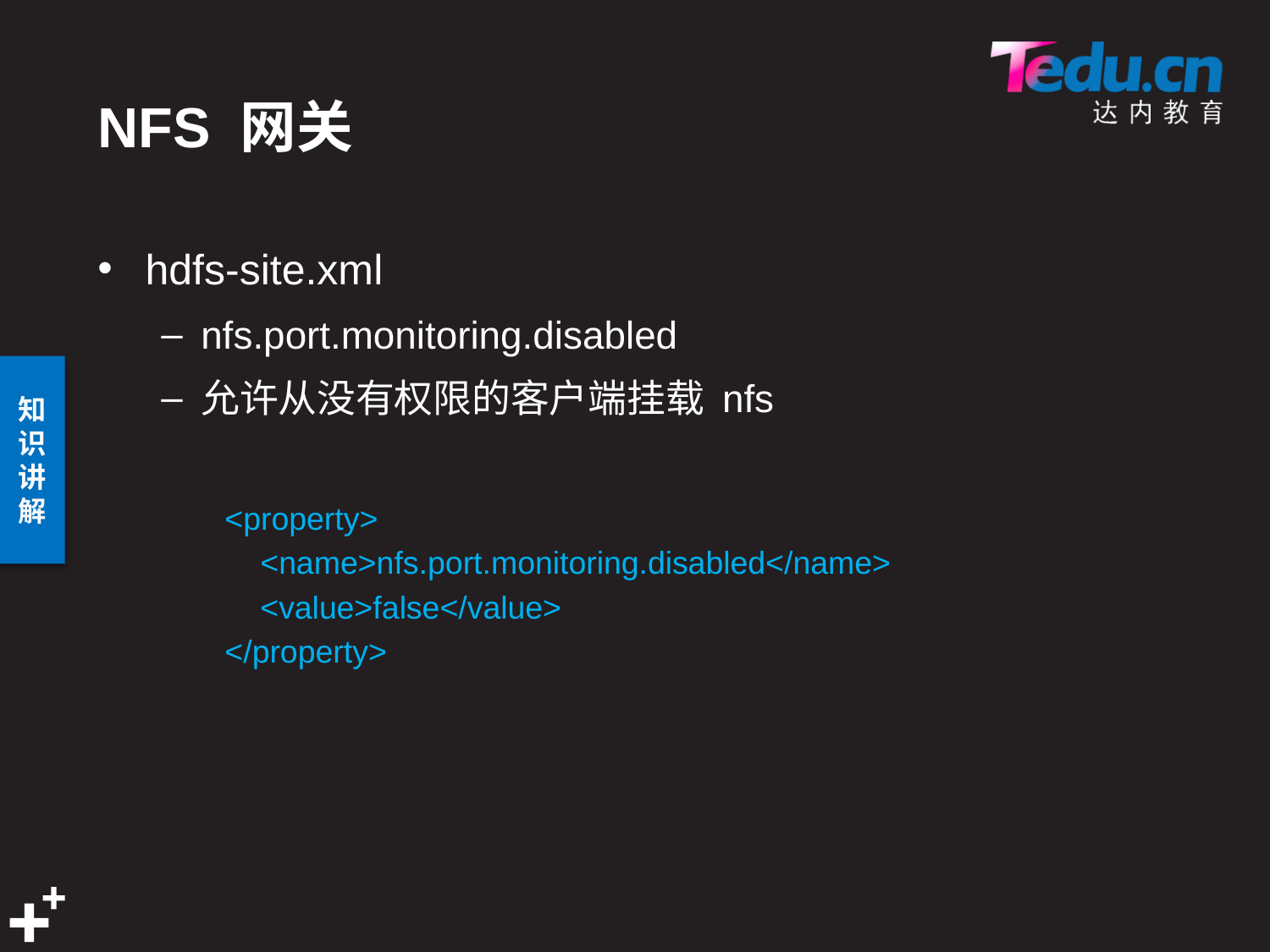

# NFS 网关
hdfs-site.xml
nfs.port.monitoring.disabled
允许从没有权限的客户端挂载 nfs

<property>
    <name>nfs.port.monitoring.disabled</name>
    <value>false</value>
</property>